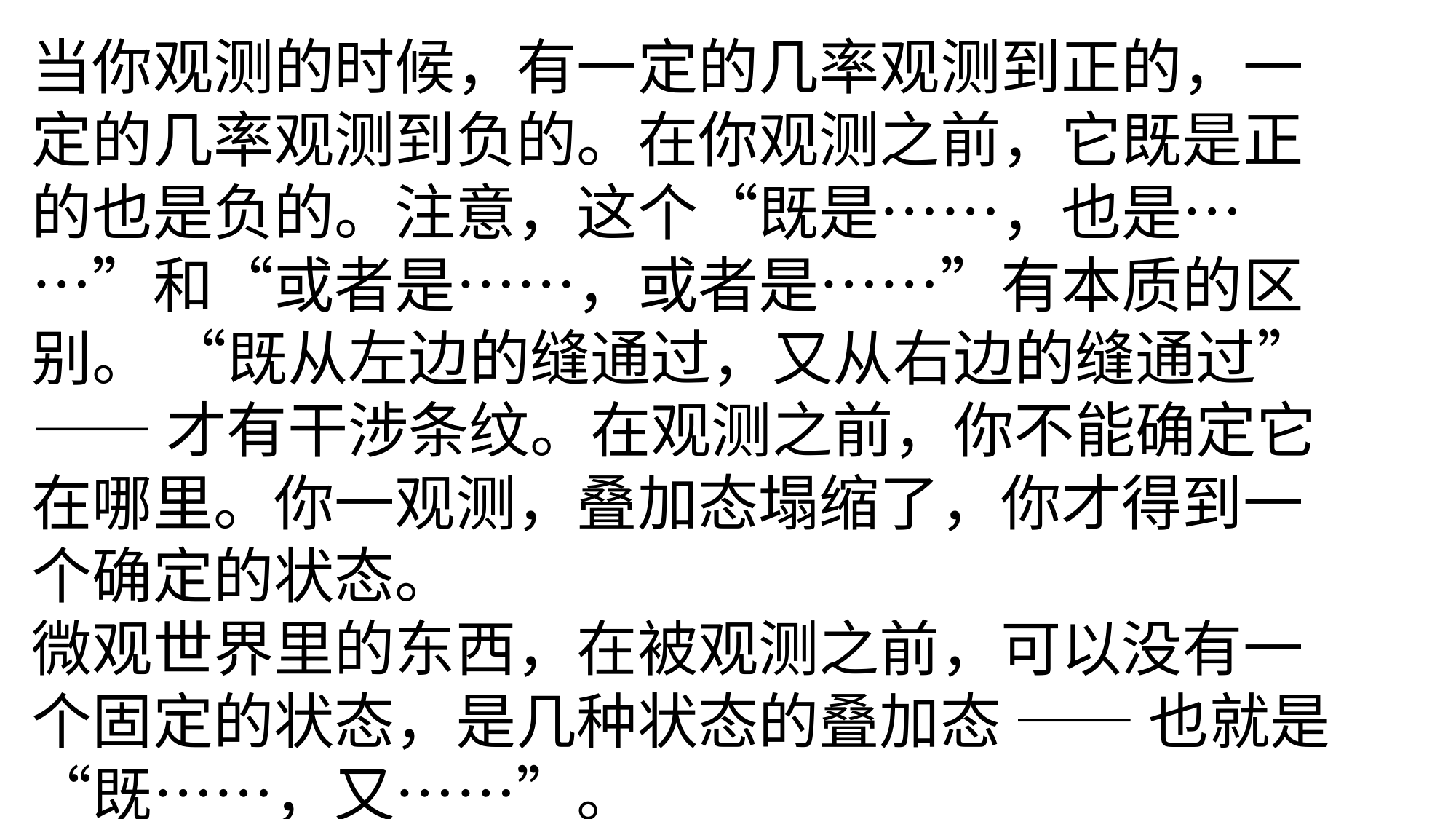

当你观测的时候，有一定的几率观测到正的，一定的几率观测到负的。在你观测之前，它既是正的也是负的。注意，这个“既是……，也是……”和“或者是……，或者是……”有本质的区别。 “既从左边的缝通过，又从右边的缝通过” —— 才有干涉条纹。在观测之前，你不能确定它在哪里。你一观测，叠加态塌缩了，你才得到一个确定的状态。
微观世界里的东西，在被观测之前，可以没有一个固定的状态，是几种状态的叠加态 —— 也就是“既……，又……”。